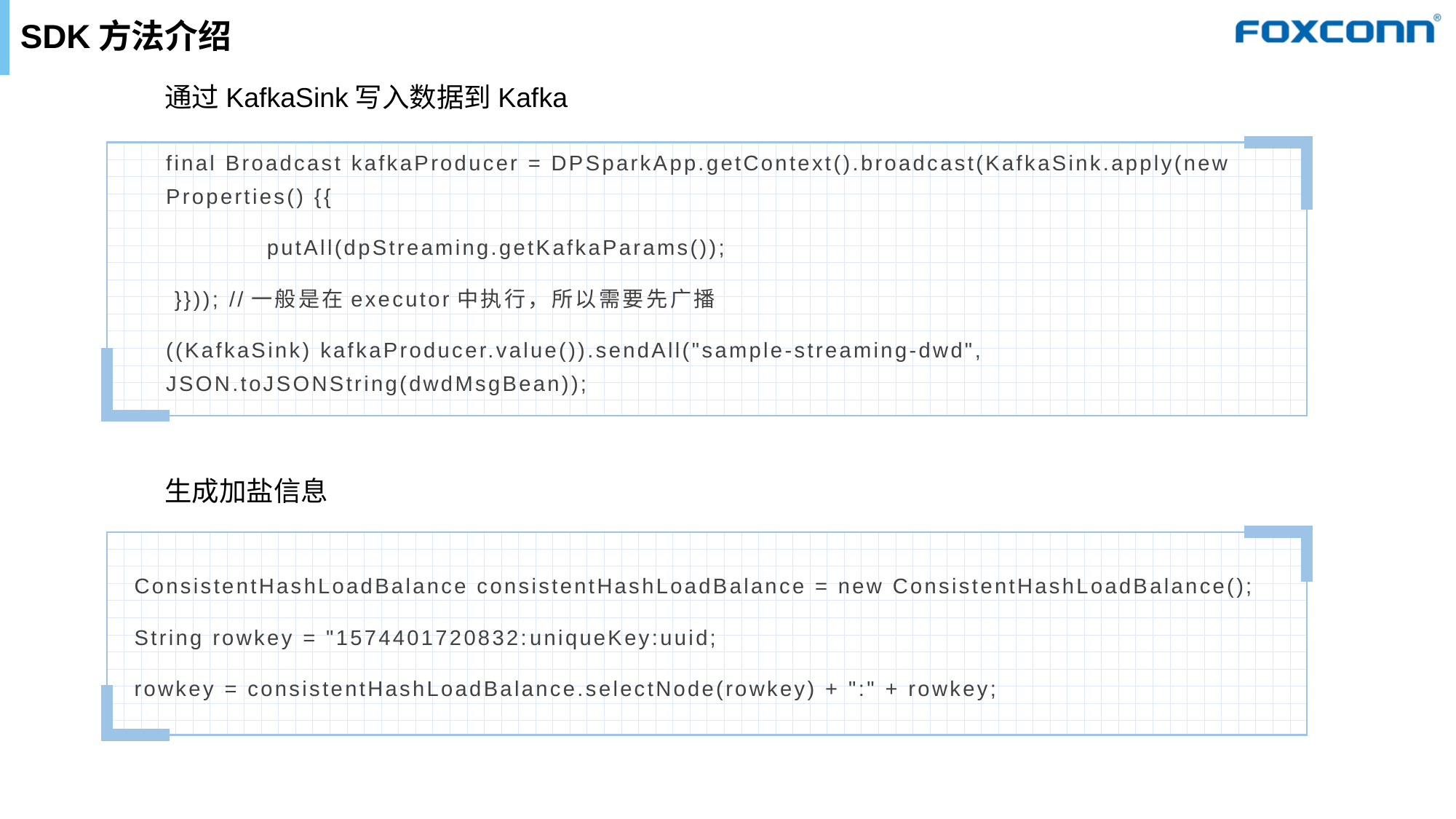

# SDK方法介绍
通过KafkaSink写入数据到Kafka
final Broadcast kafkaProducer = DPSparkApp.getContext().broadcast(KafkaSink.apply(new Properties() {{
            putAll(dpStreaming.getKafkaParams());
 }})); //一般是在executor中执行，所以需要先广播
((KafkaSink) kafkaProducer.value()).sendAll("sample-streaming-dwd", JSON.toJSONString(dwdMsgBean));

生成加盐信息

ConsistentHashLoadBalance consistentHashLoadBalance = new ConsistentHashLoadBalance();
String rowkey = "1574401720832:uniqueKey:uuid;
rowkey = consistentHashLoadBalance.selectNode(rowkey) + ":" + rowkey;
22